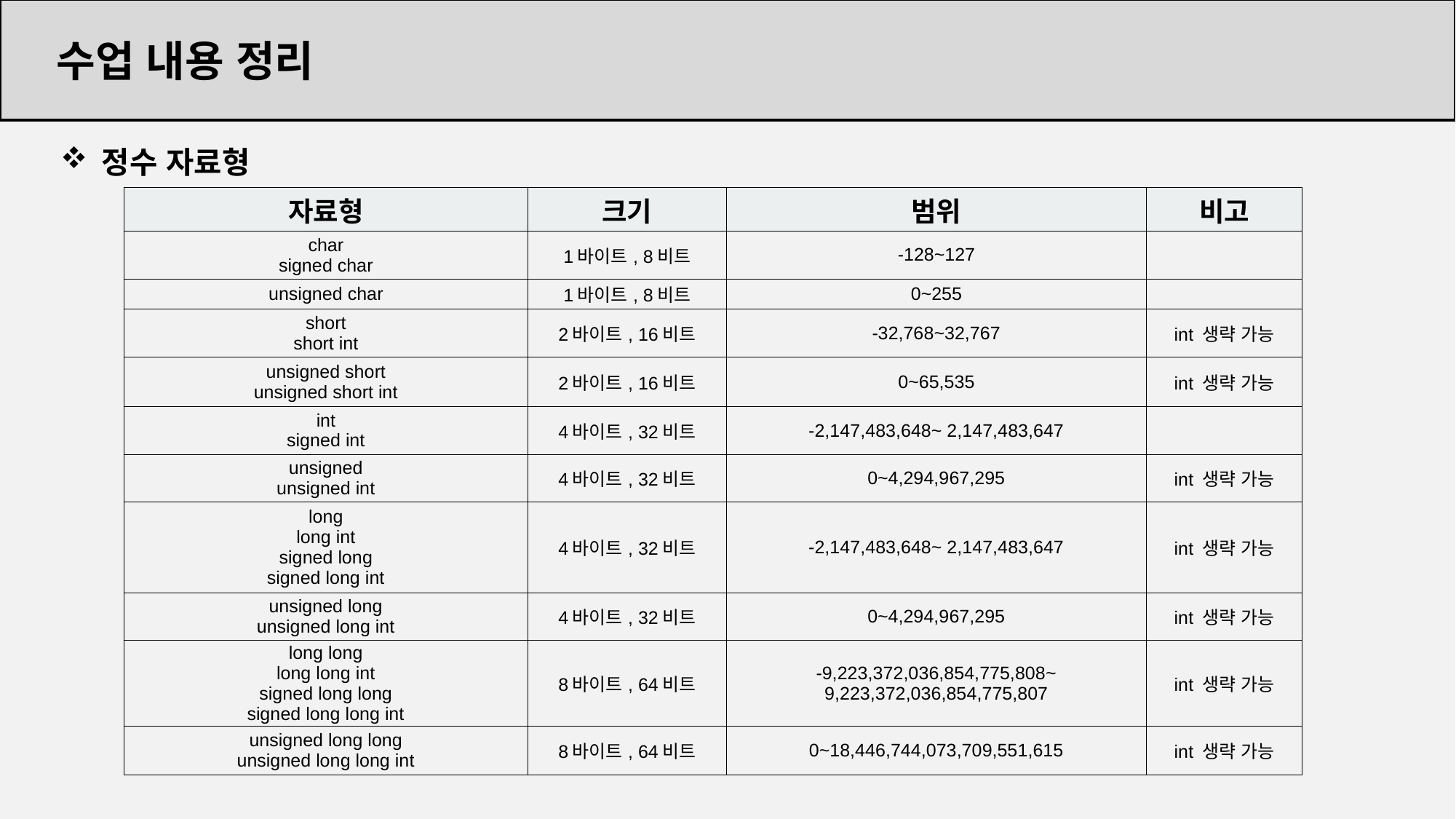

수업 내용 정리
정수 자료형
| 자료형 | 크기 | 범위 | 비고 |
| --- | --- | --- | --- |
| char signed char | 1바이트, 8비트 | -128~127 |  |
| unsigned char | 1바이트, 8비트 | 0~255 |  |
| short short int | 2바이트, 16비트 | -32,768~32,767 | int 생략 가능 |
| unsigned short unsigned short int | 2바이트, 16비트 | 0~65,535 | int 생략 가능 |
| int signed int | 4바이트, 32비트 | -2,147,483,648~ 2,147,483,647 |  |
| unsigned unsigned int | 4바이트, 32비트 | 0~4,294,967,295 | int 생략 가능 |
| long long int signed long signed long int | 4바이트, 32비트 | -2,147,483,648~ 2,147,483,647 | int 생략 가능 |
| unsigned long unsigned long int | 4바이트, 32비트 | 0~4,294,967,295 | int 생략 가능 |
| long long long long int signed long long signed long long int | 8바이트, 64비트 | -9,223,372,036,854,775,808~ 9,223,372,036,854,775,807 | int 생략 가능 |
| unsigned long long unsigned long long int | 8바이트, 64비트 | 0~18,446,744,073,709,551,615 | int 생략 가능 |